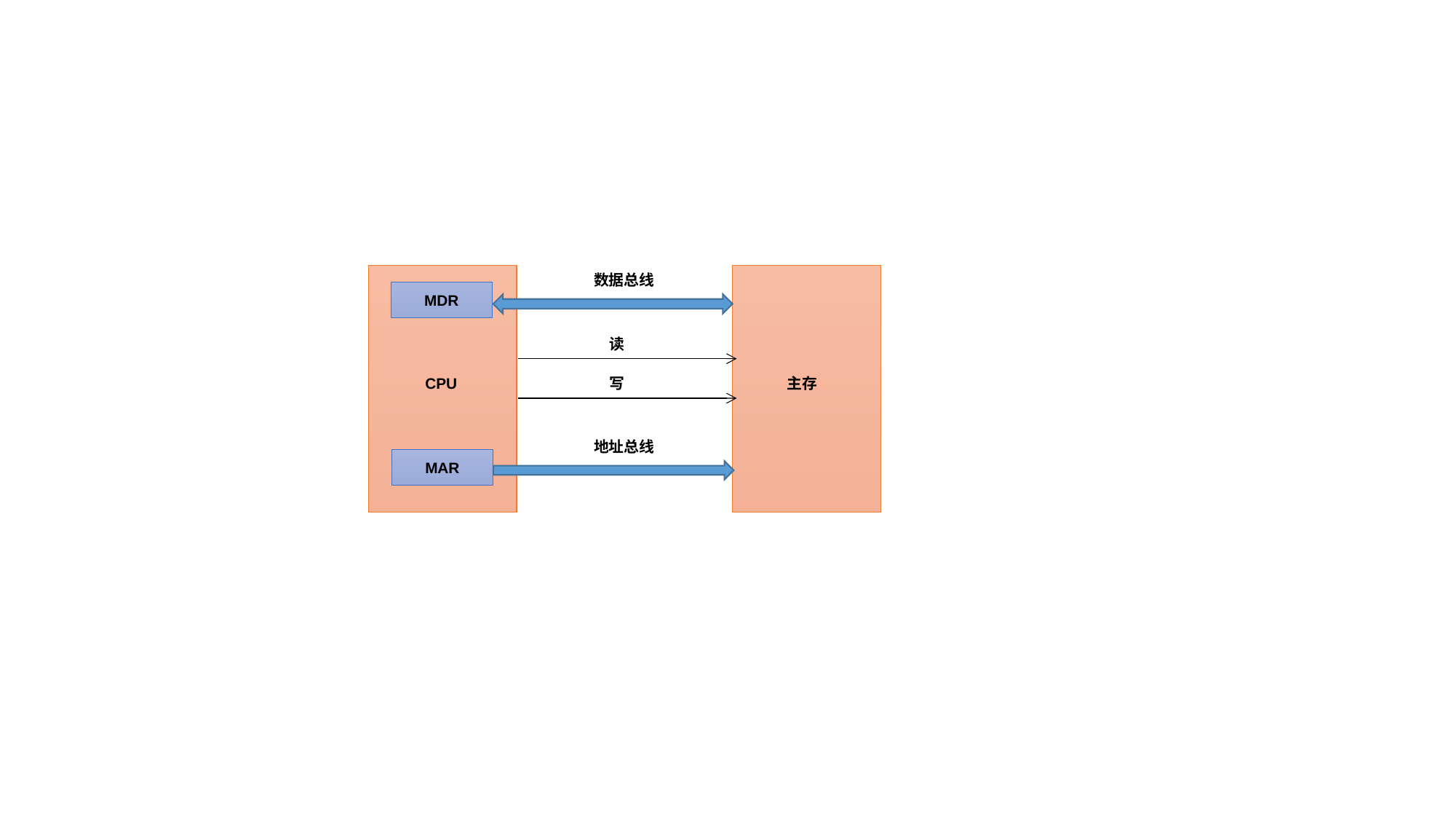

数据总线

MDR

读
CPU
写
主存
地址总线
MAR